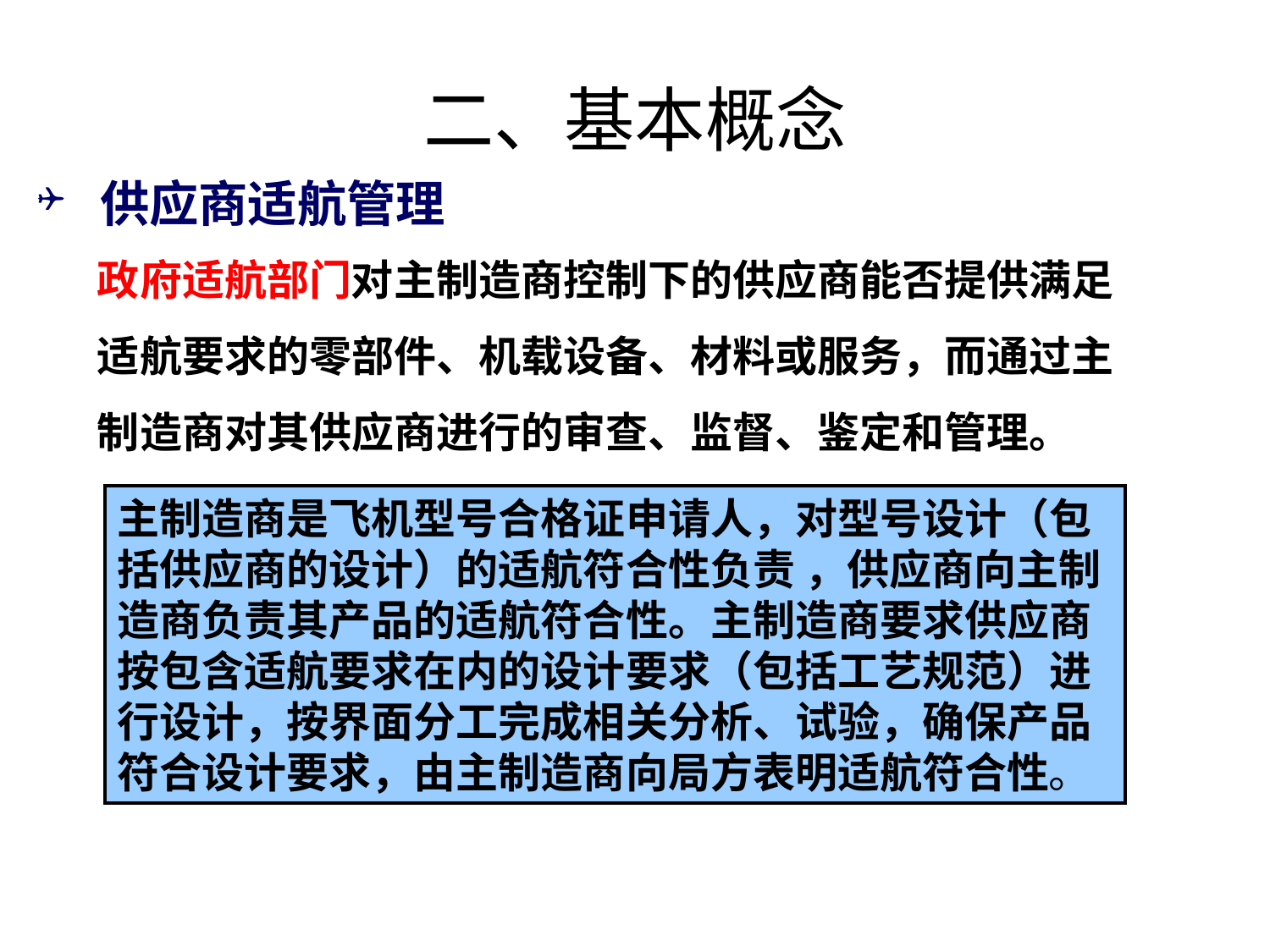

# 二、基本概念
供应商适航管理
政府适航部门对主制造商控制下的供应商能否提供满足适航要求的零部件、机载设备、材料或服务，而通过主制造商对其供应商进行的审查、监督、鉴定和管理。
主制造商是飞机型号合格证申请人，对型号设计（包括供应商的设计）的适航符合性负责 ，供应商向主制造商负责其产品的适航符合性。主制造商要求供应商按包含适航要求在内的设计要求（包括工艺规范）进行设计，按界面分工完成相关分析、试验，确保产品符合设计要求，由主制造商向局方表明适航符合性。